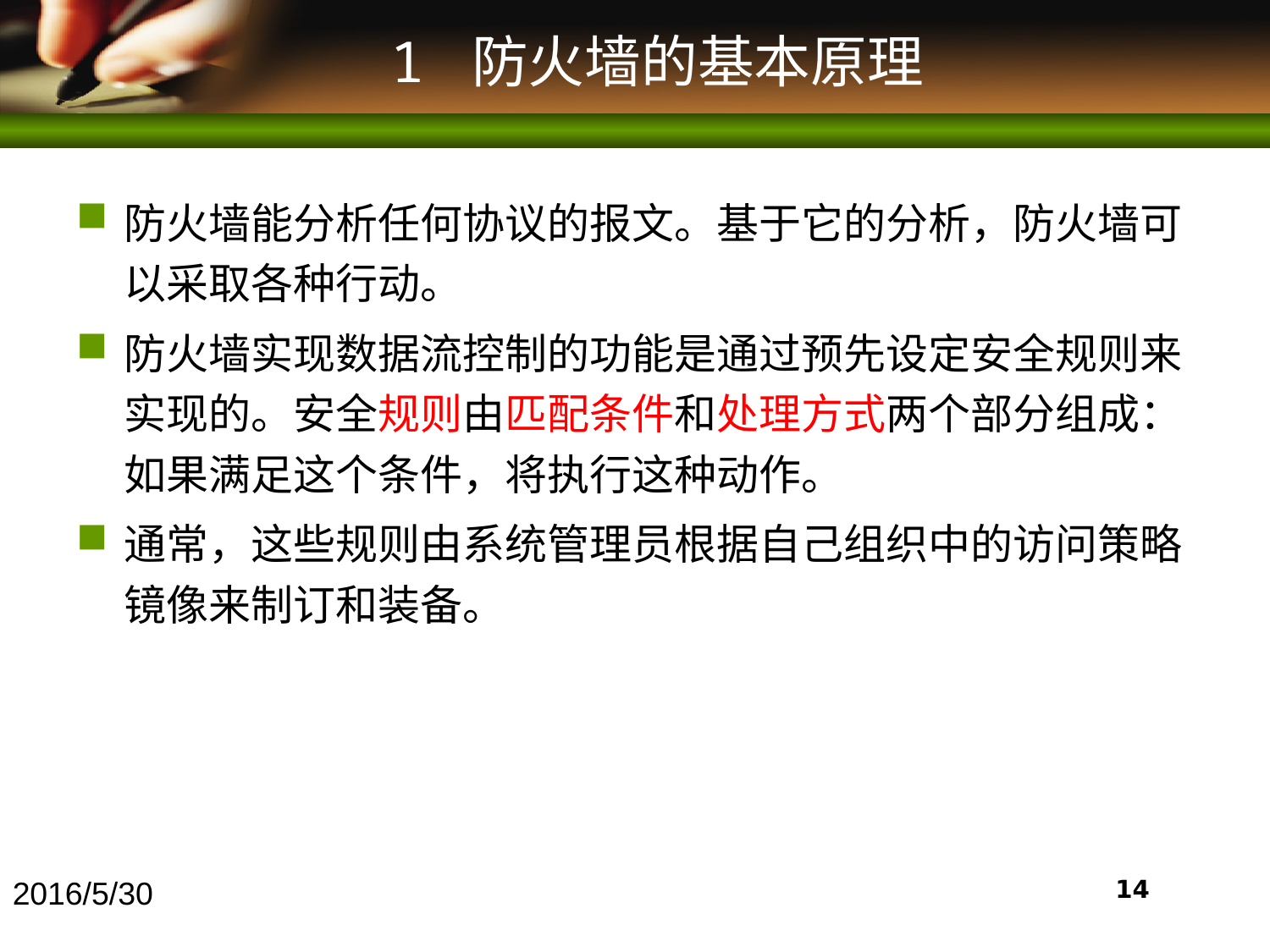

# 1 防火墙的基本原理
防火墙能分析任何协议的报文。基于它的分析，防火墙可以采取各种行动。
防火墙实现数据流控制的功能是通过预先设定安全规则来实现的。安全规则由匹配条件和处理方式两个部分组成：如果满足这个条件，将执行这种动作。
通常，这些规则由系统管理员根据自己组织中的访问策略镜像来制订和装备。
2016/5/30

14